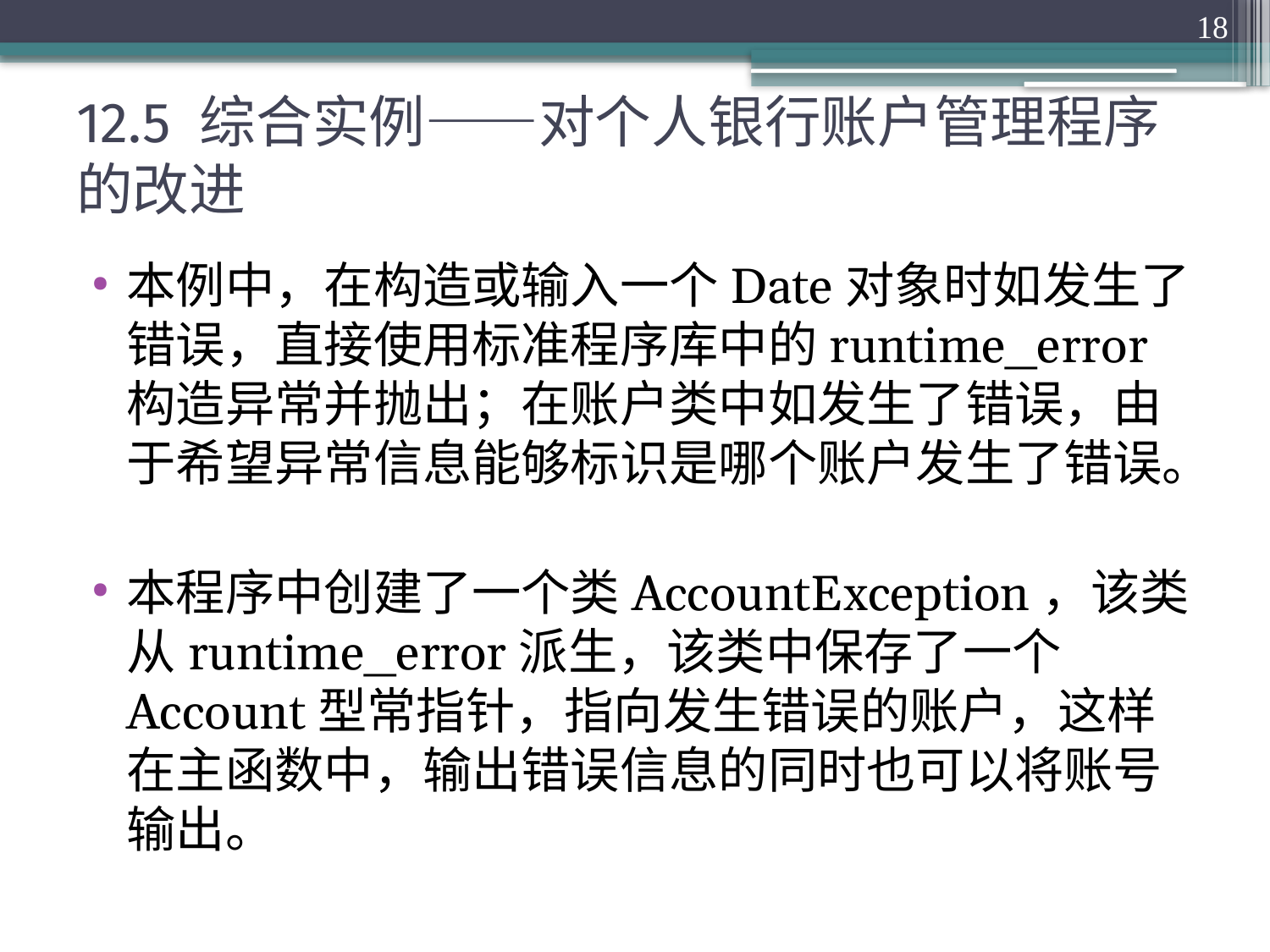

18
# 12.5 综合实例——对个人银行账户管理程序的改进
本例中，在构造或输入一个Date对象时如发生了错误，直接使用标准程序库中的runtime_error构造异常并抛出；在账户类中如发生了错误，由于希望异常信息能够标识是哪个账户发生了错误。

本程序中创建了一个类AccountException，该类从runtime_error派生，该类中保存了一个Account型常指针，指向发生错误的账户，这样在主函数中，输出错误信息的同时也可以将账号输出。